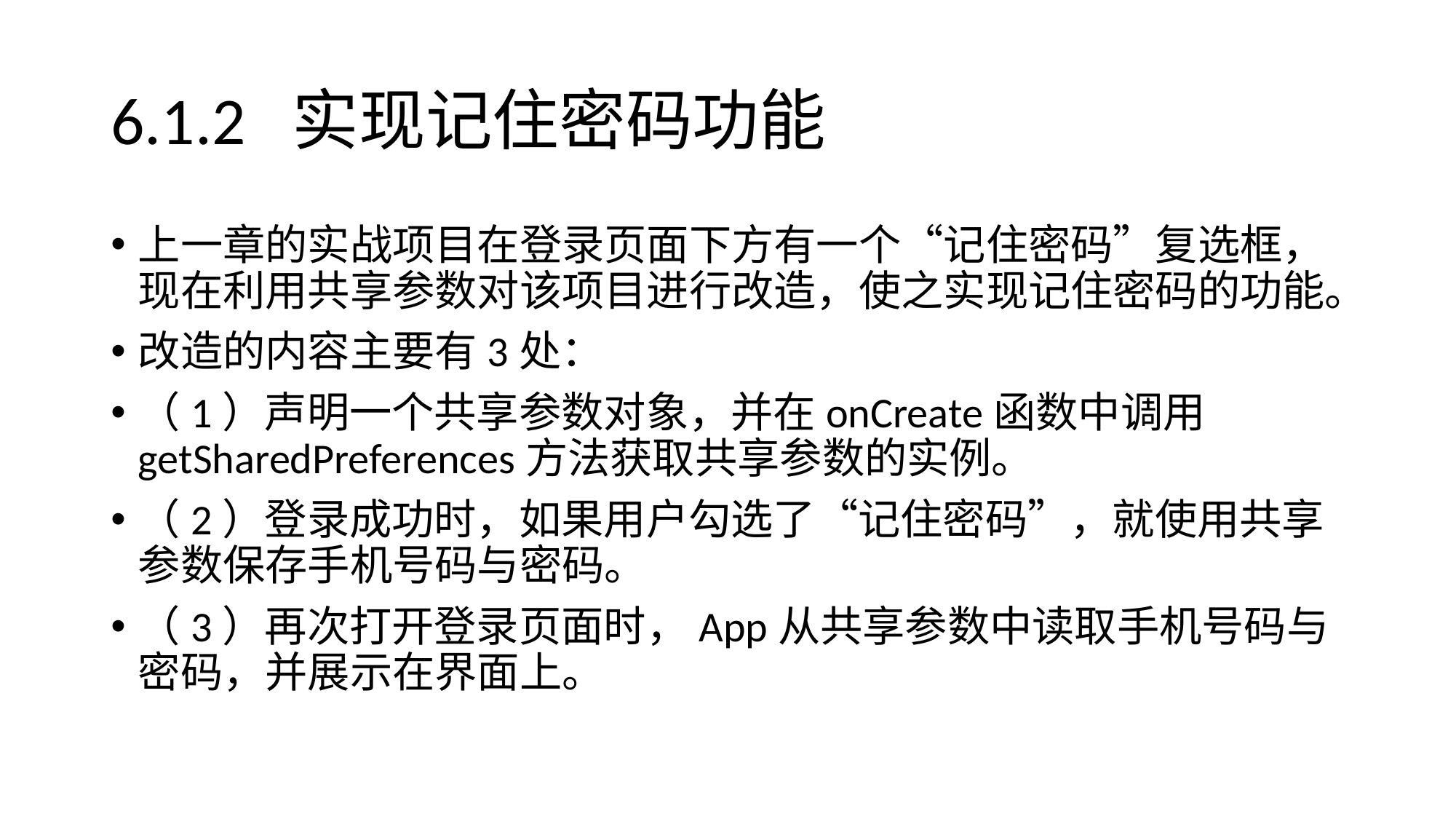

# 6.1.2  实现记住密码功能
上一章的实战项目在登录页面下方有一个“记住密码”复选框，现在利用共享参数对该项目进行改造，使之实现记住密码的功能。
改造的内容主要有3处：
（1）声明一个共享参数对象，并在onCreate函数中调用getSharedPreferences方法获取共享参数的实例。
（2）登录成功时，如果用户勾选了“记住密码”，就使用共享参数保存手机号码与密码。
（3）再次打开登录页面时，App从共享参数中读取手机号码与密码，并展示在界面上。